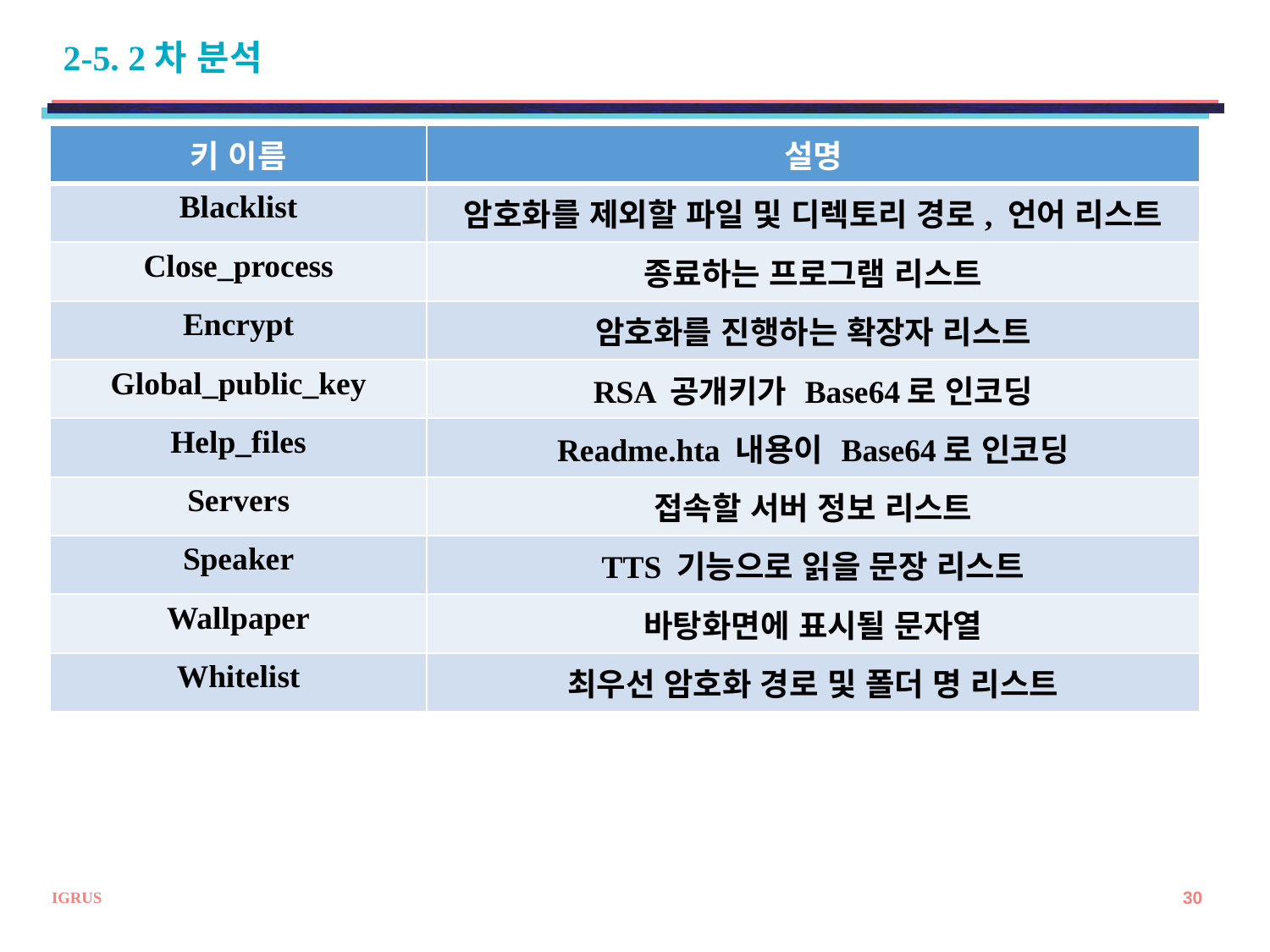

# 2-5. 2차 분석
| 키 이름 | 설명 |
| --- | --- |
| Blacklist | 암호화를 제외할 파일 및 디렉토리 경로, 언어 리스트 |
| Close\_process | 종료하는 프로그램 리스트 |
| Encrypt | 암호화를 진행하는 확장자 리스트 |
| Global\_public\_key | RSA 공개키가 Base64로 인코딩 |
| Help\_files | Readme.hta 내용이 Base64로 인코딩 |
| Servers | 접속할 서버 정보 리스트 |
| Speaker | TTS 기능으로 읽을 문장 리스트 |
| Wallpaper | 바탕화면에 표시될 문자열 |
| Whitelist | 최우선 암호화 경로 및 폴더 명 리스트 |
IGRUS